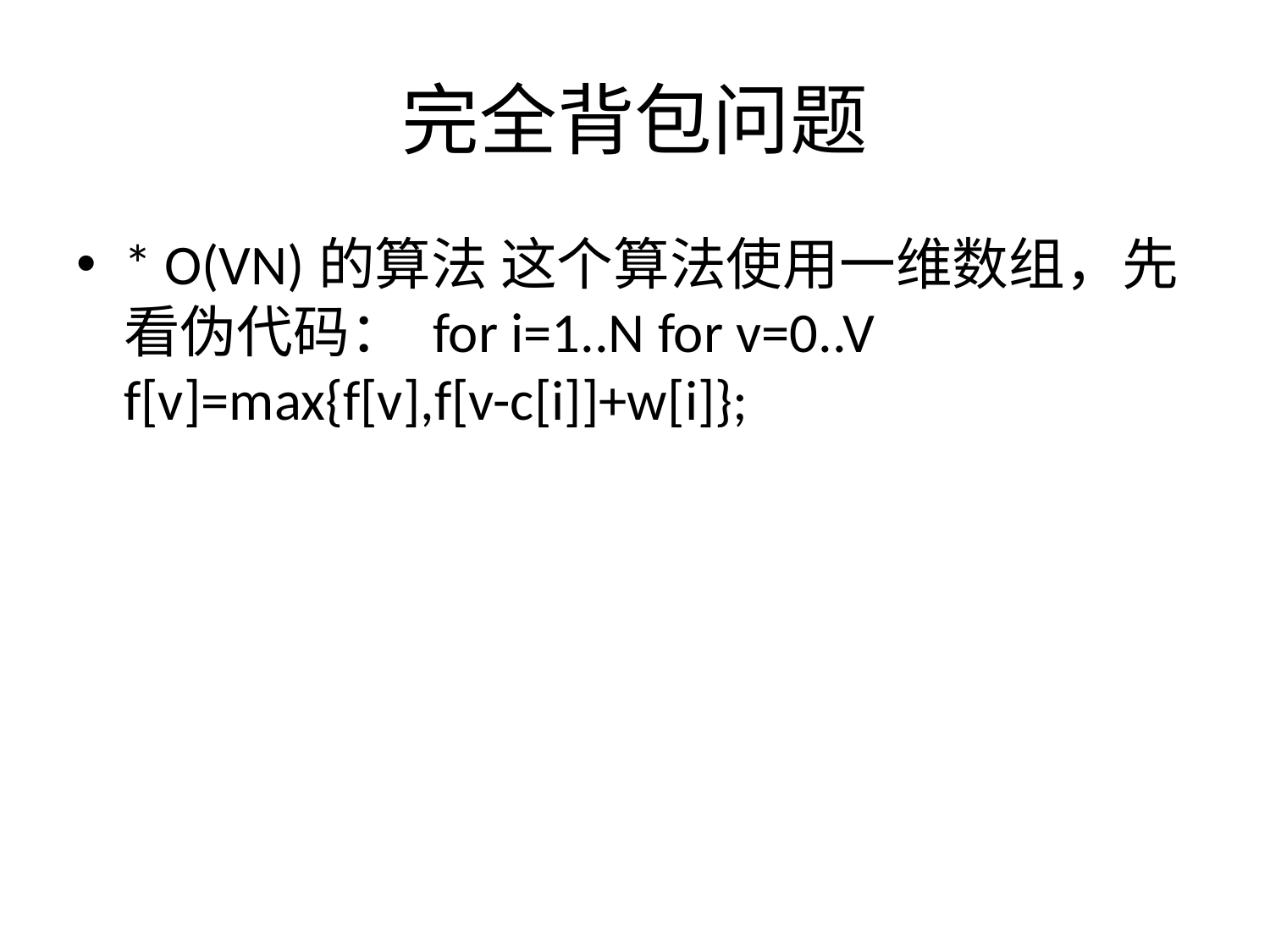

# 完全背包问题
* O(VN)的算法 这个算法使用一维数组，先看伪代码： for i=1..N for v=0..V f[v]=max{f[v],f[v-c[i]]+w[i]};